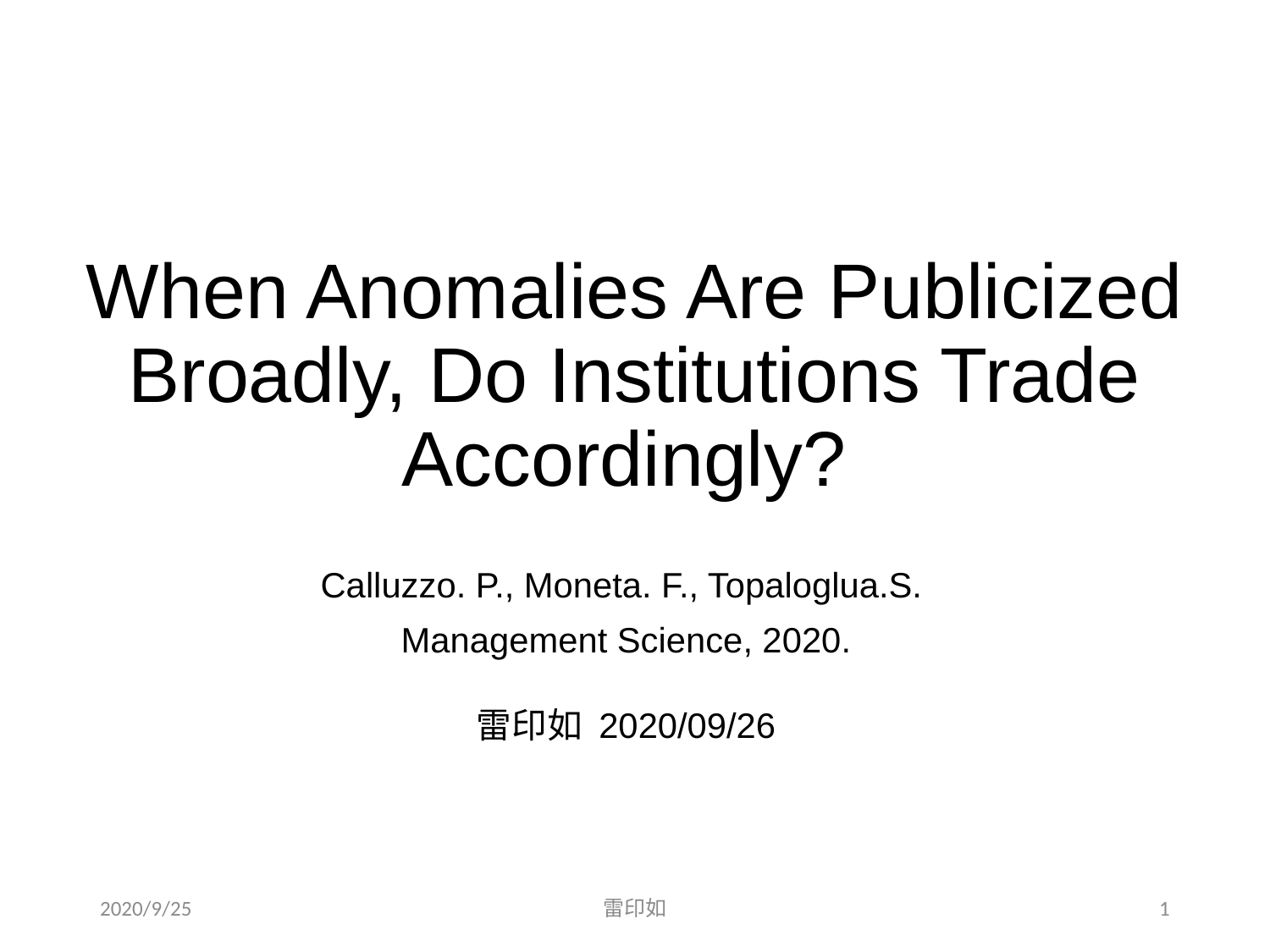

# When Anomalies Are Publicized Broadly, Do Institutions Trade Accordingly?
Calluzzo. P., Moneta. F., Topaloglua.S.
Management Science, 2020.

雷印如 2020/09/26
2020/9/25
雷印如
1